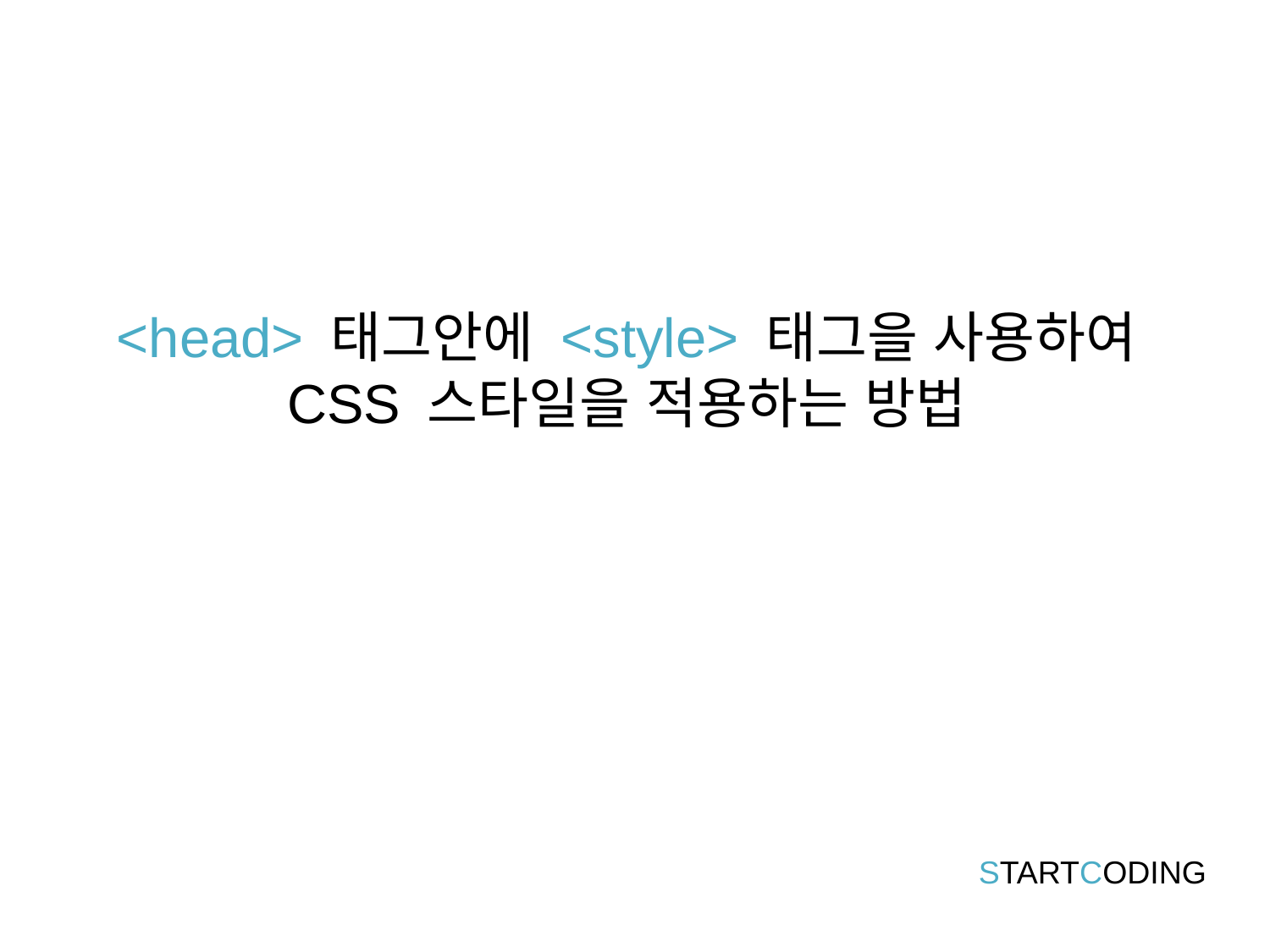

<head> 태그안에 <style> 태그을 사용하여
CSS 스타일을 적용하는 방법
STARTCODING